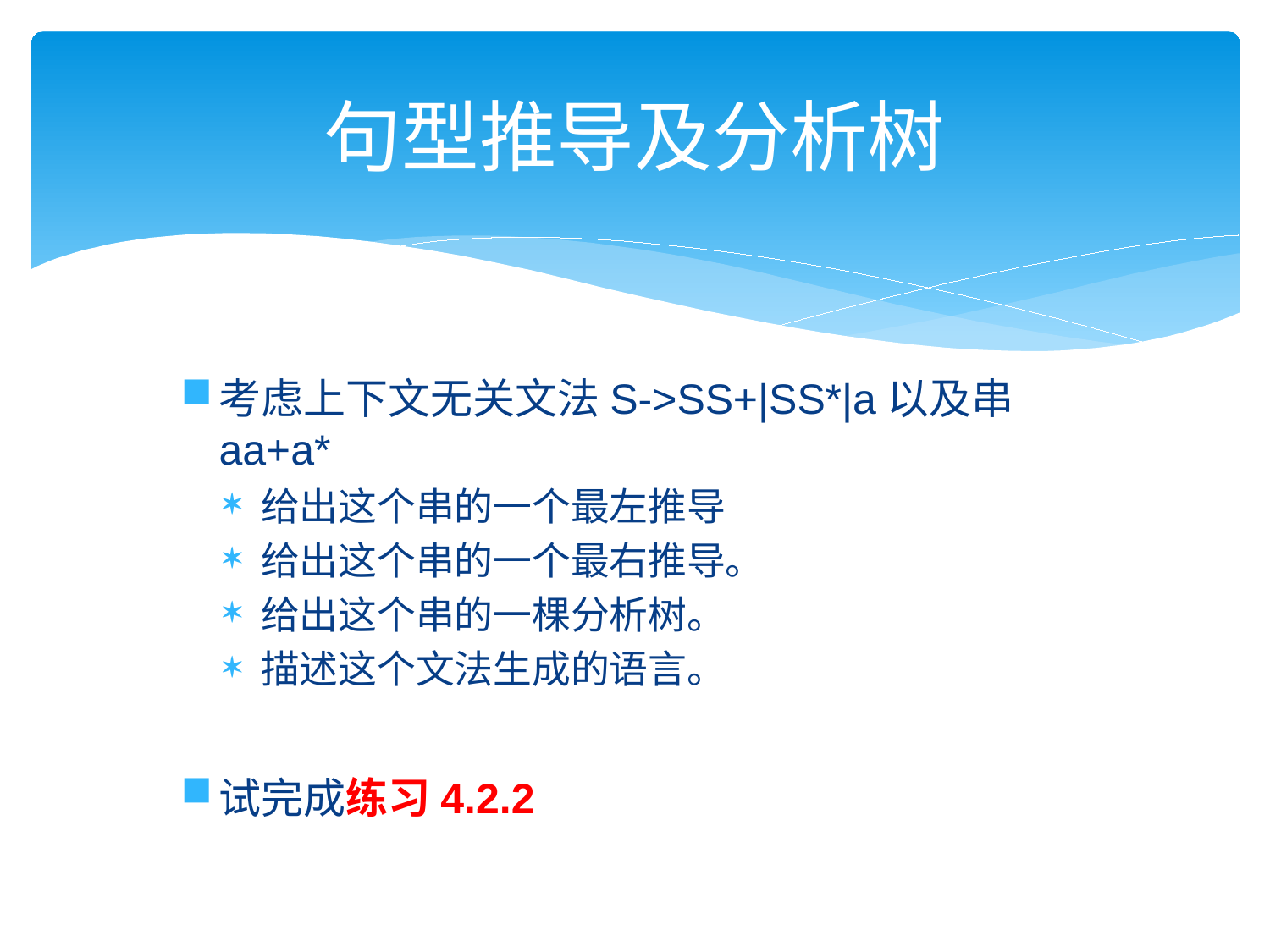

# 句型推导及分析树
考虑上下文无关文法S->SS+|SS*|a以及串aa+a*
给出这个串的一个最左推导
给出这个串的一个最右推导。
给出这个串的一棵分析树。
描述这个文法生成的语言。

试完成练习4.2.2